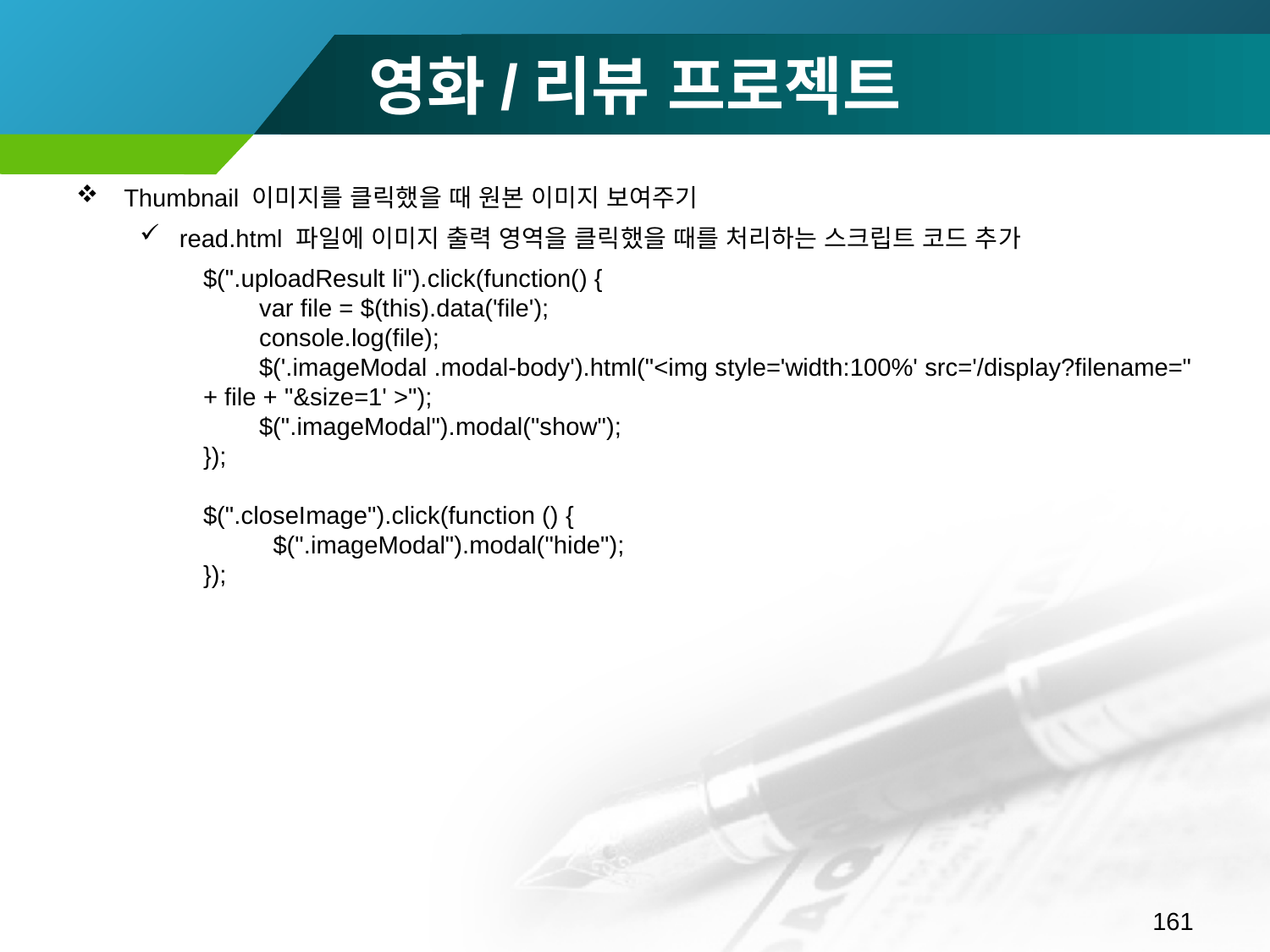

# 영화/리뷰 프로젝트
Thumbnail 이미지를 클릭했을 때 원본 이미지 보여주기
read.html 파일에 이미지 출력 영역을 클릭했을 때를 처리하는 스크립트 코드 추가
$(".uploadResult li").click(function() {
        var file = $(this).data('file');
        console.log(file);
        $('.imageModal .modal-body').html("<img style='width:100%' src='/display?filename=" + file + "&size=1' >");
        $(".imageModal").modal("show");
});

$(".closeImage").click(function () {
          $(".imageModal").modal("hide");
});
161